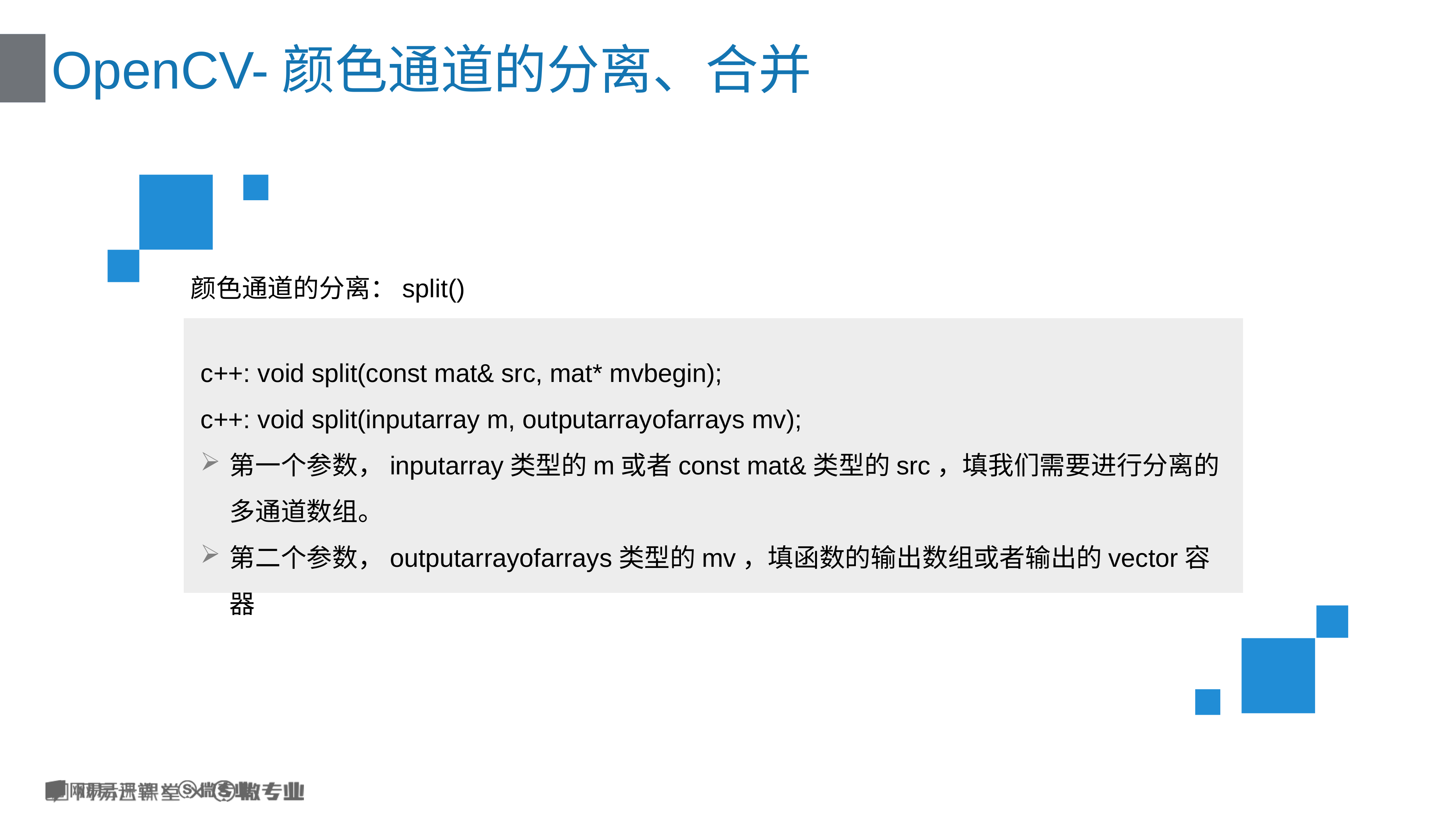

# OpenCV-颜色通道的分离、合并

颜色通道的分离：split()

c++: void split(const mat& src, mat* mvbegin);
c++: void split(inputarray m, outputarrayofarrays mv);
第一个参数，inputarray类型的m或者const mat&类型的src，填我们需要进行分离的多通道数组。
第二个参数，outputarrayofarrays类型的mv，填函数的输出数组或者输出的vector容器